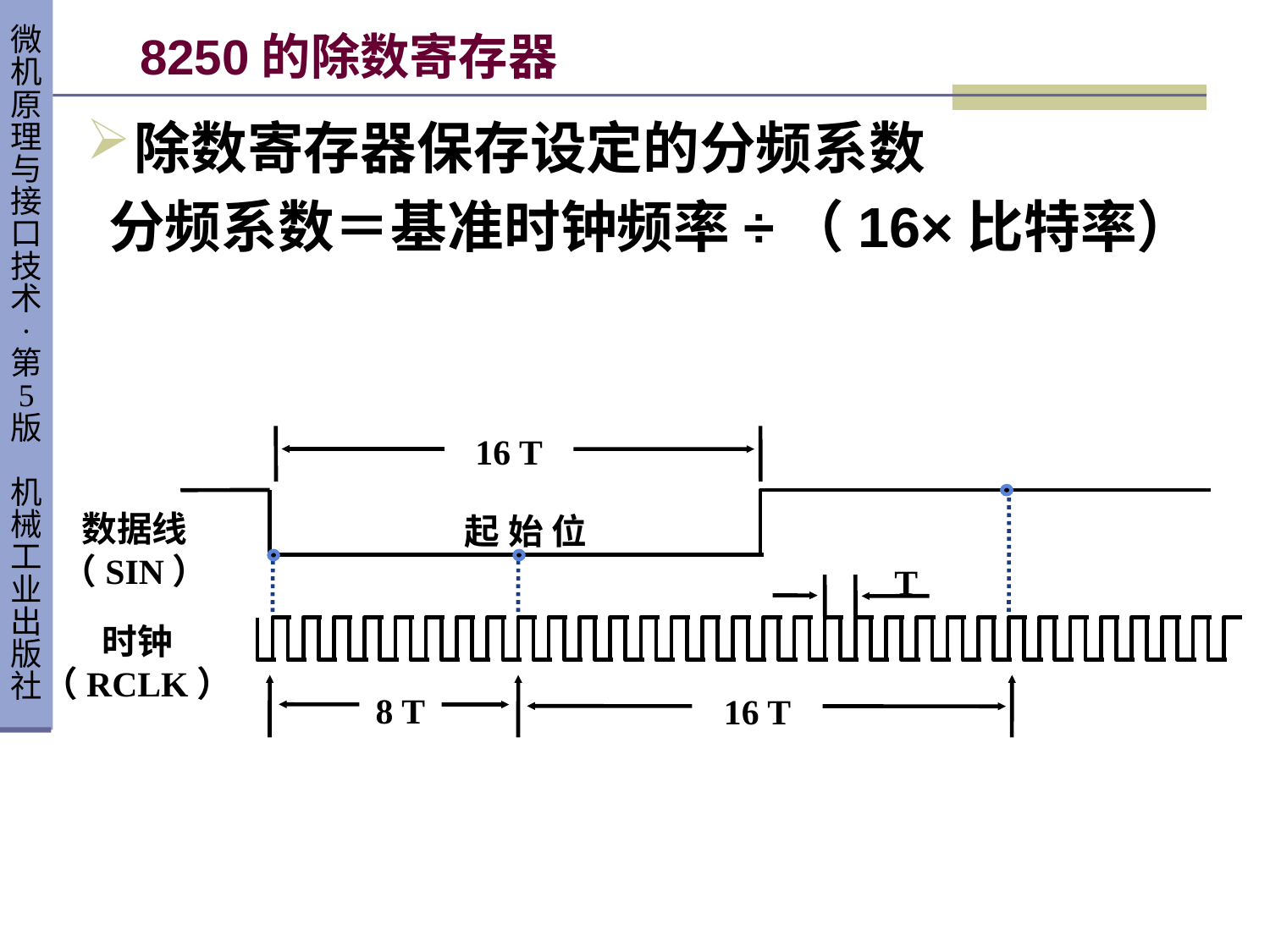

# 8250的除数寄存器
除数寄存器保存设定的分频系数
分频系数＝基准时钟频率÷（16×比特率）

16 T

数据线
（SIN）
起 始 位

T

时钟
（RCLK）

8 T
16 T